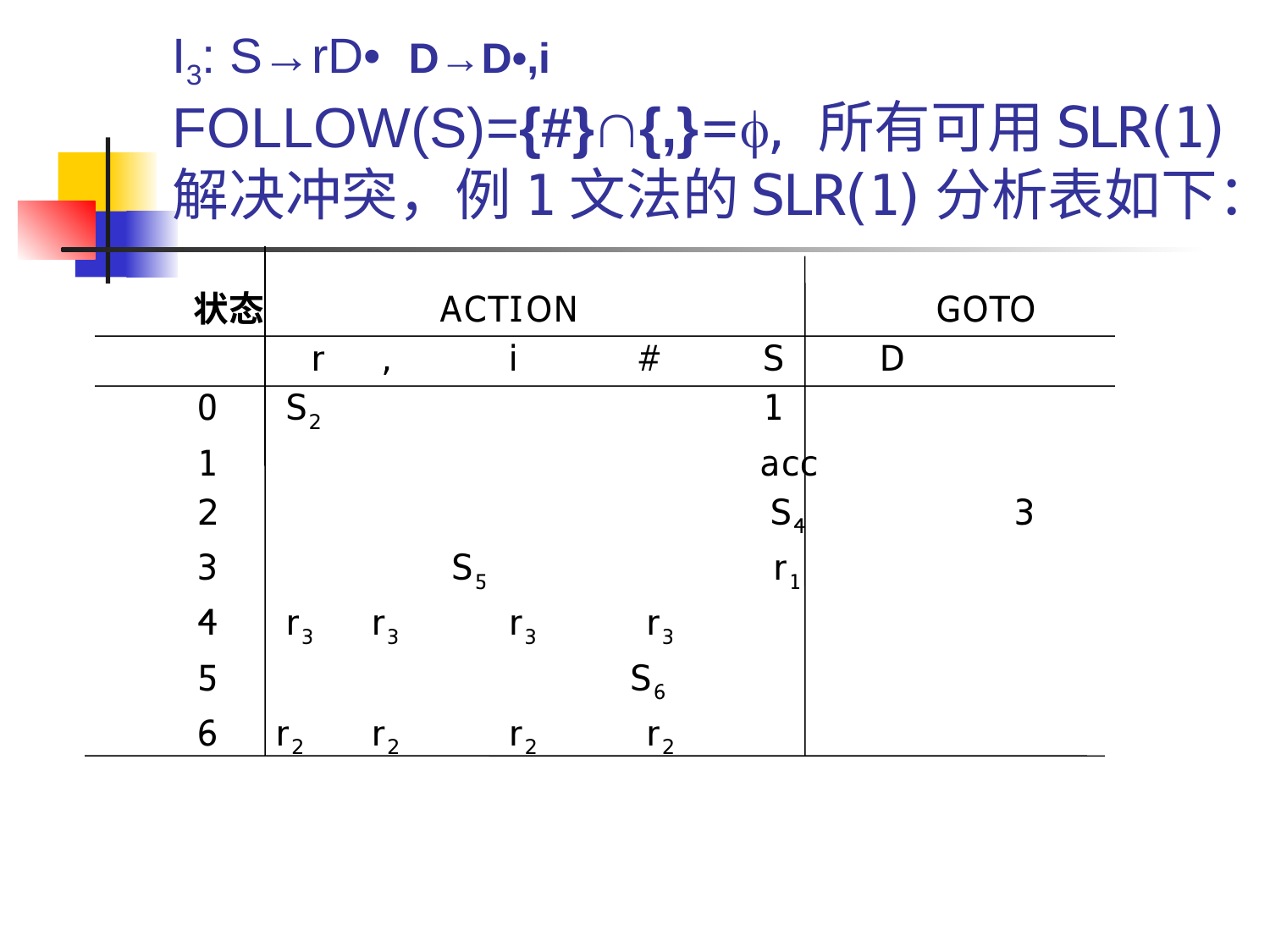

# I3: S→rD•  D→D•,i FOLLOW(S)={#}∩{,}=φ, 所有可用SLR(1)解决冲突，例1文法的SLR(1)分析表如下：

 状态	          ACTION	                                GOTO
             r	   ,	   i	   #	   S	  D
  0	      S2				   1
  1				               acc
  2 			                S4	               3
  3	                      S5	   	    r1
  4	      r3	  r3	   r3	    r3
  5		                           S6
  6	     r2 	  r2	   r2	    r2